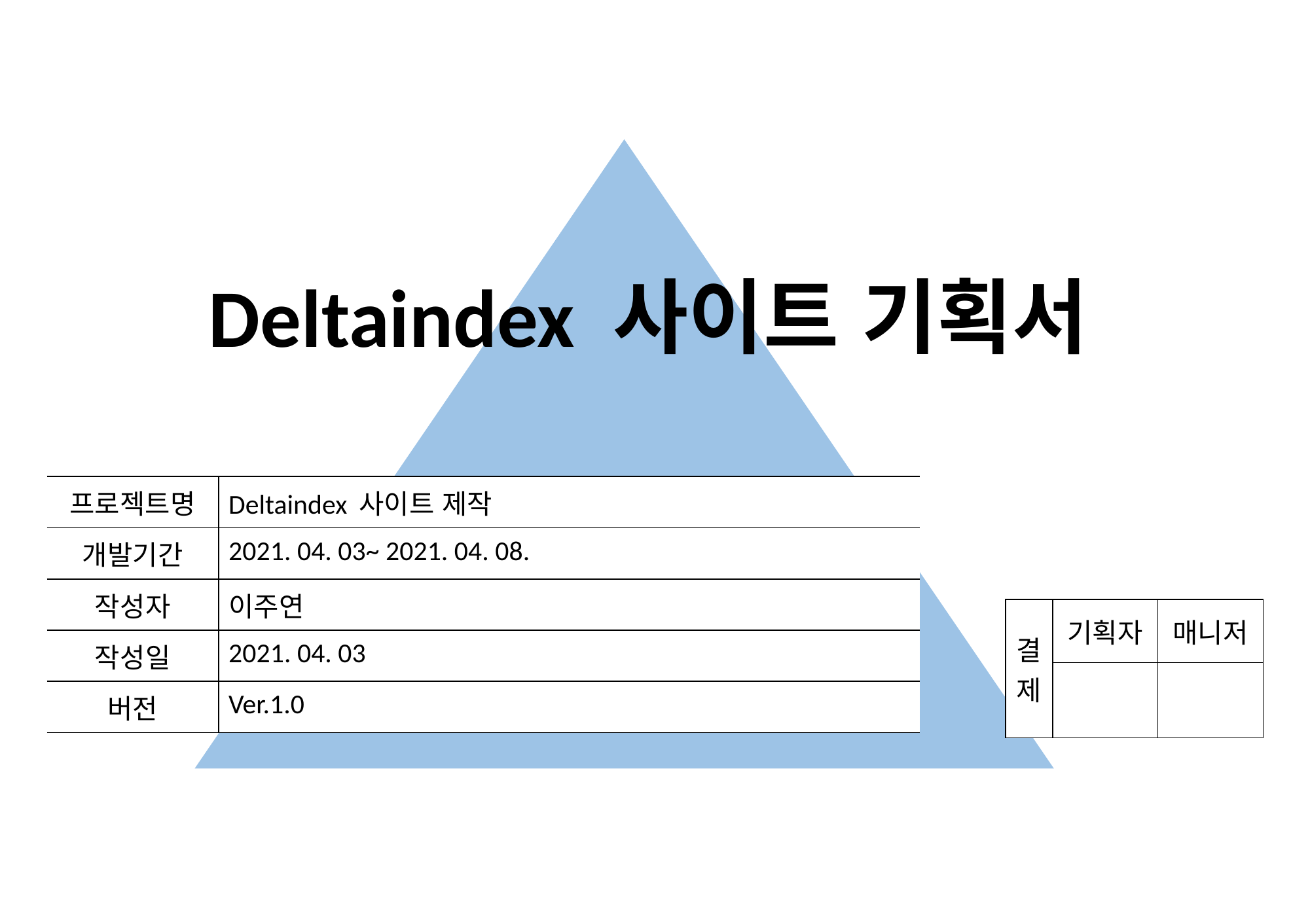

Deltaindex 사이트 기획서
| 프로젝트명 | Deltaindex 사이트 제작 |
| --- | --- |
| 개발기간 | 2021. 04. 03~ 2021. 04. 08. |
| 작성자 | 이주연 |
| 작성일 | 2021. 04. 03 |
| 버전 | Ver.1.0 |
| 결제 | 기획자 | 매니저 |
| --- | --- | --- |
|  |  |  |